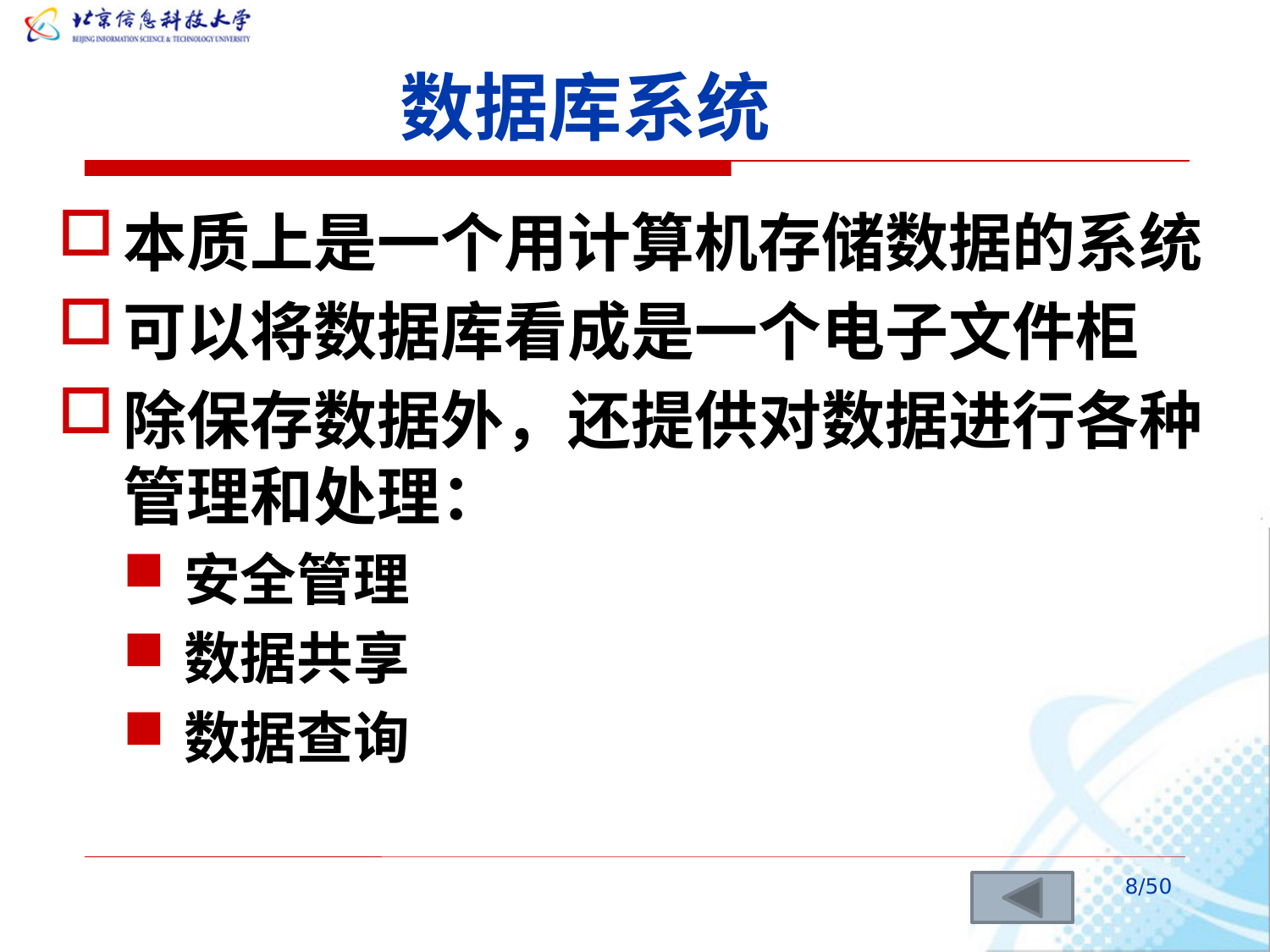

# 数据库系统
本质上是一个用计算机存储数据的系统
可以将数据库看成是一个电子文件柜
除保存数据外，还提供对数据进行各种管理和处理：
安全管理
数据共享
数据查询

8/50